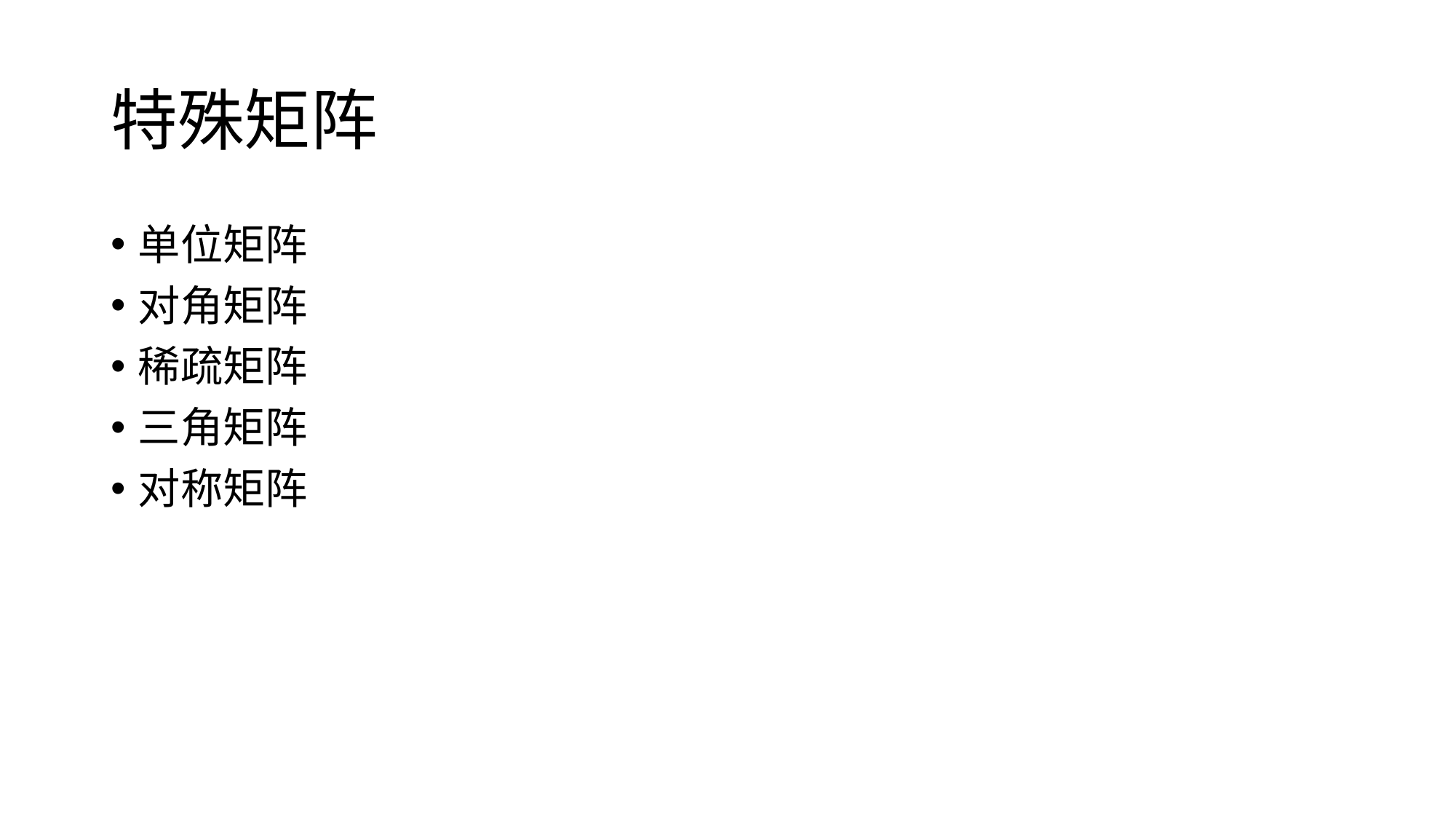

# 特殊矩阵
单位矩阵
对角矩阵
稀疏矩阵
三角矩阵
对称矩阵